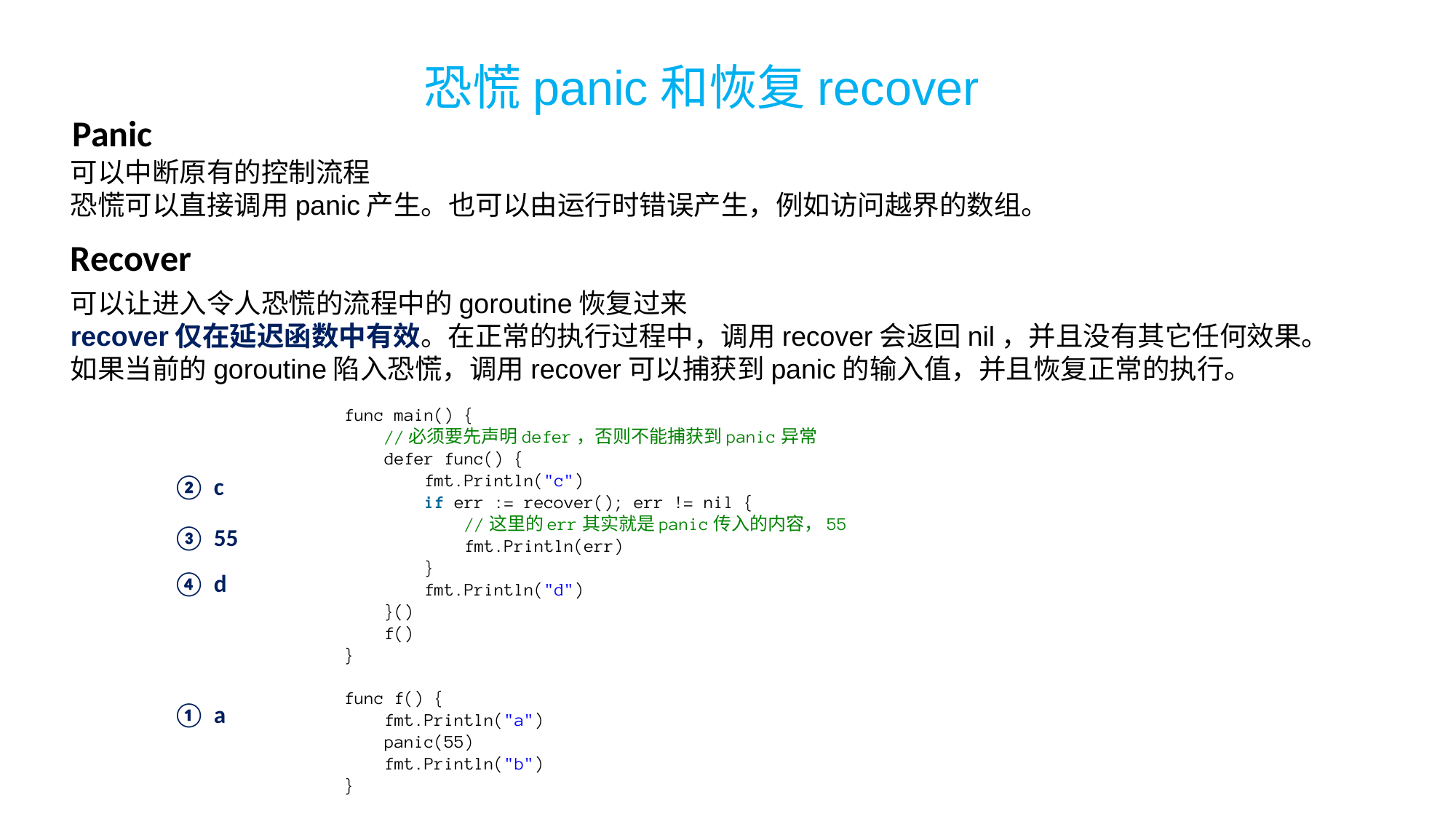

恐慌panic和恢复recover
Panic

可以中断原有的控制流程
恐慌可以直接调用panic产生。也可以由运行时错误产生，例如访问越界的数组。

可以让进入令人恐慌的流程中的goroutine恢复过来
recover仅在延迟函数中有效。在正常的执行过程中，调用recover会返回nil，并且没有其它任何效果。如果当前的goroutine陷入恐慌，调用recover可以捕获到panic的输入值，并且恢复正常的执行。
Recover
func main() {
    //必须要先声明defer，否则不能捕获到panic异常
    defer func() {
        fmt.Println("c")
        if err := recover(); err != nil {
            //这里的err其实就是panic传入的内容，55
            fmt.Println(err)
        }
        fmt.Println("d")
    }()
    f()
}

func f() {
    fmt.Println("a")
    panic(55)
    fmt.Println("b")
}
c
55
d
a